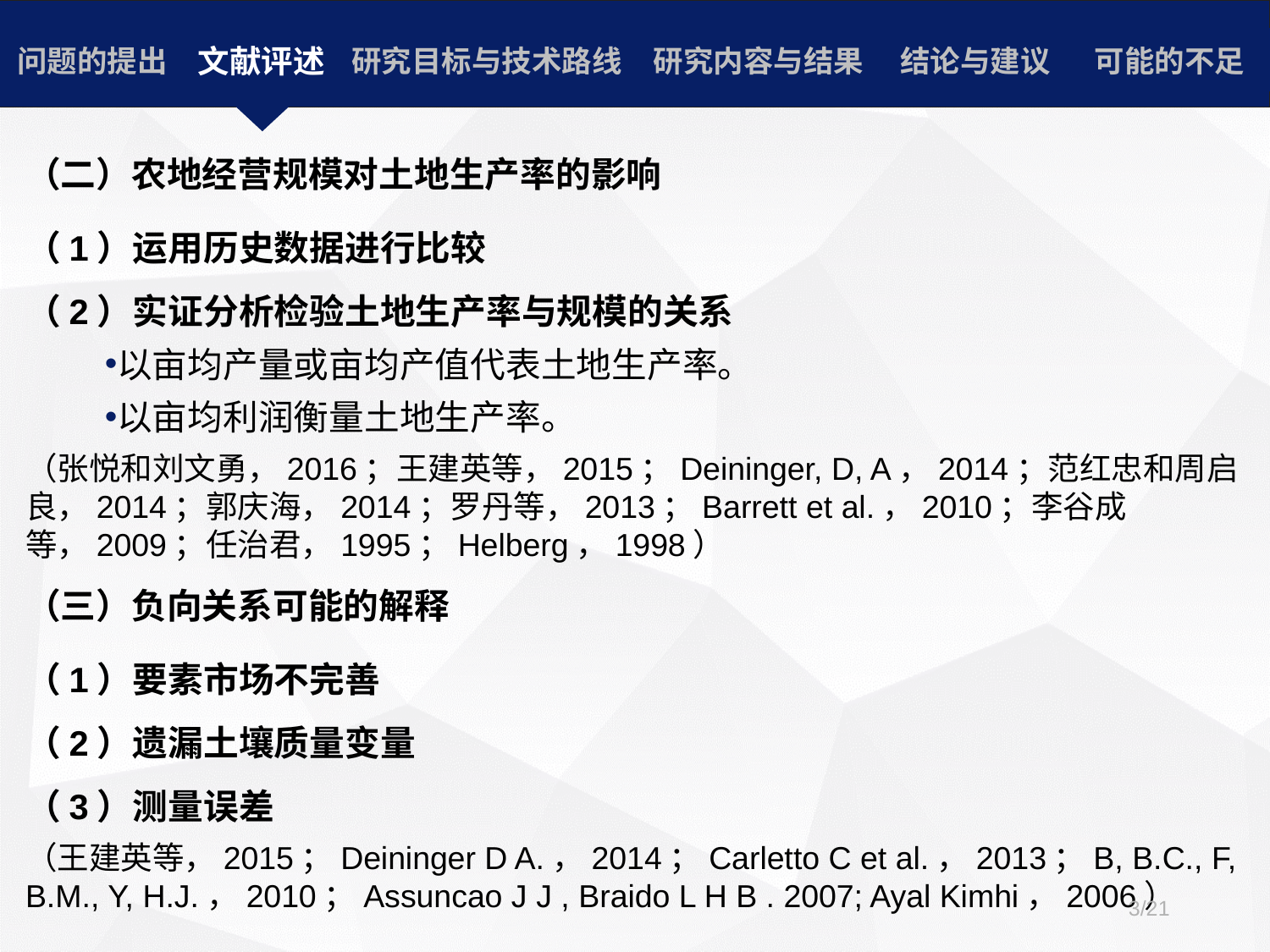

| 问题的提出 | 文献评述 | 研究目标与技术路线 | 研究内容与结果 | 结论与建议 | 可能的不足 |
| --- | --- | --- | --- | --- | --- |

（二）农地经营规模对土地生产率的影响
（1）运用历史数据进行比较
（2）实证分析检验土地生产率与规模的关系
以亩均产量或亩均产值代表土地生产率。
以亩均利润衡量土地生产率。
（张悦和刘文勇，2016；王建英等，2015；Deininger, D, A，2014；范红忠和周启良，2014；郭庆海，2014；罗丹等，2013；Barrett et al.，2010；李谷成等，2009；任治君，1995；Helberg，1998）
（三）负向关系可能的解释
（1）要素市场不完善
（2）遗漏土壤质量变量
（3）测量误差
（王建英等，2015；Deininger D A.，2014；Carletto C et al.，2013；B, B.C., F, B.M., Y, H.J.，2010；Assuncao J J , Braido L H B . 2007; Ayal Kimhi，2006）
3/21